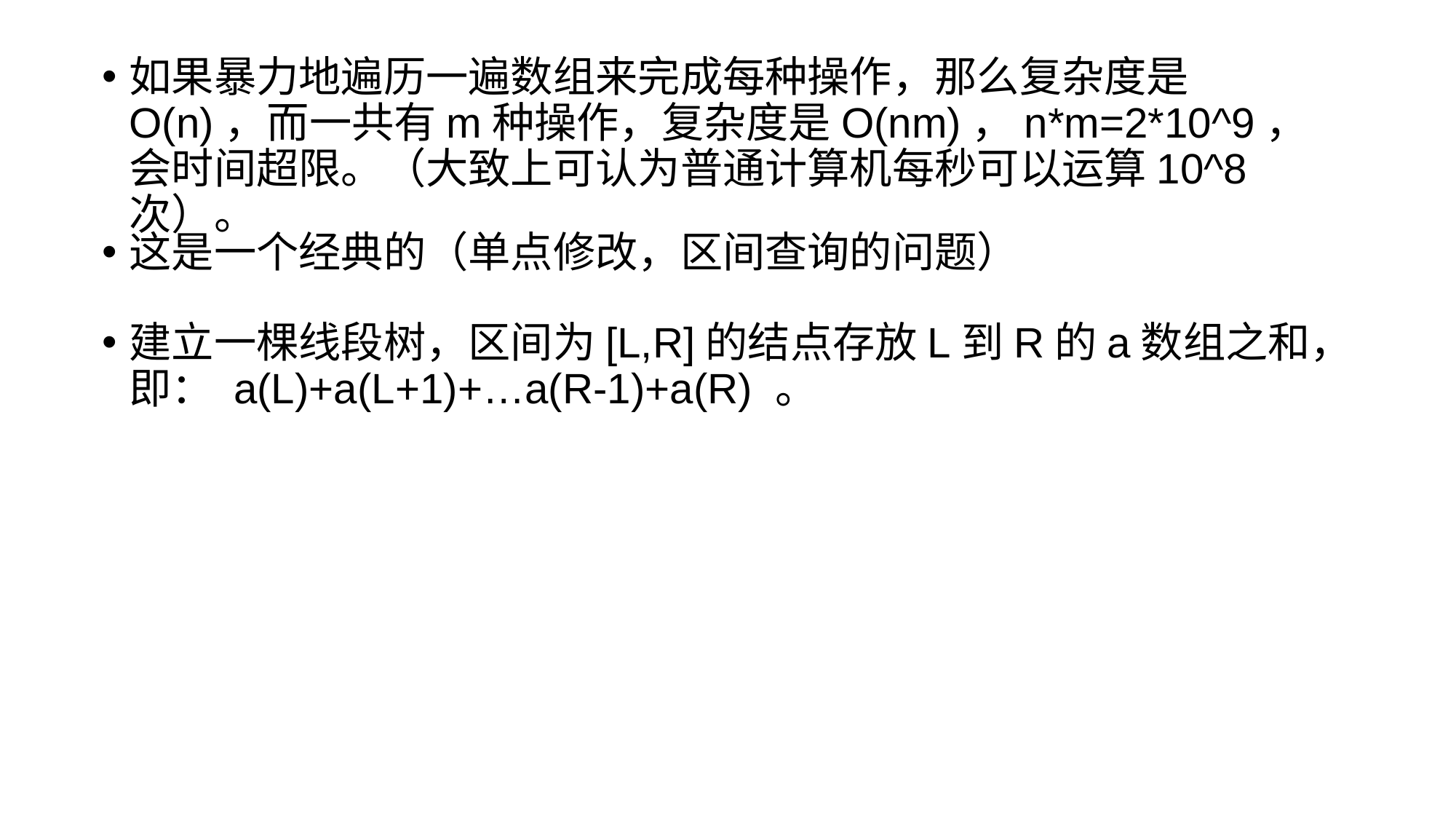

如果暴力地遍历一遍数组来完成每种操作，那么复杂度是 O(n)，而一共有m种操作，复杂度是O(nm)，n*m=2*10^9，会时间超限。（大致上可认为普通计算机每秒可以运算10^8次）。

这是一个经典的（单点修改，区间查询的问题）
建立一棵线段树，区间为[L,R]的结点存放L到R的a数组之和，即： a(L)+a(L+1)+…a(R-1)+a(R) 。